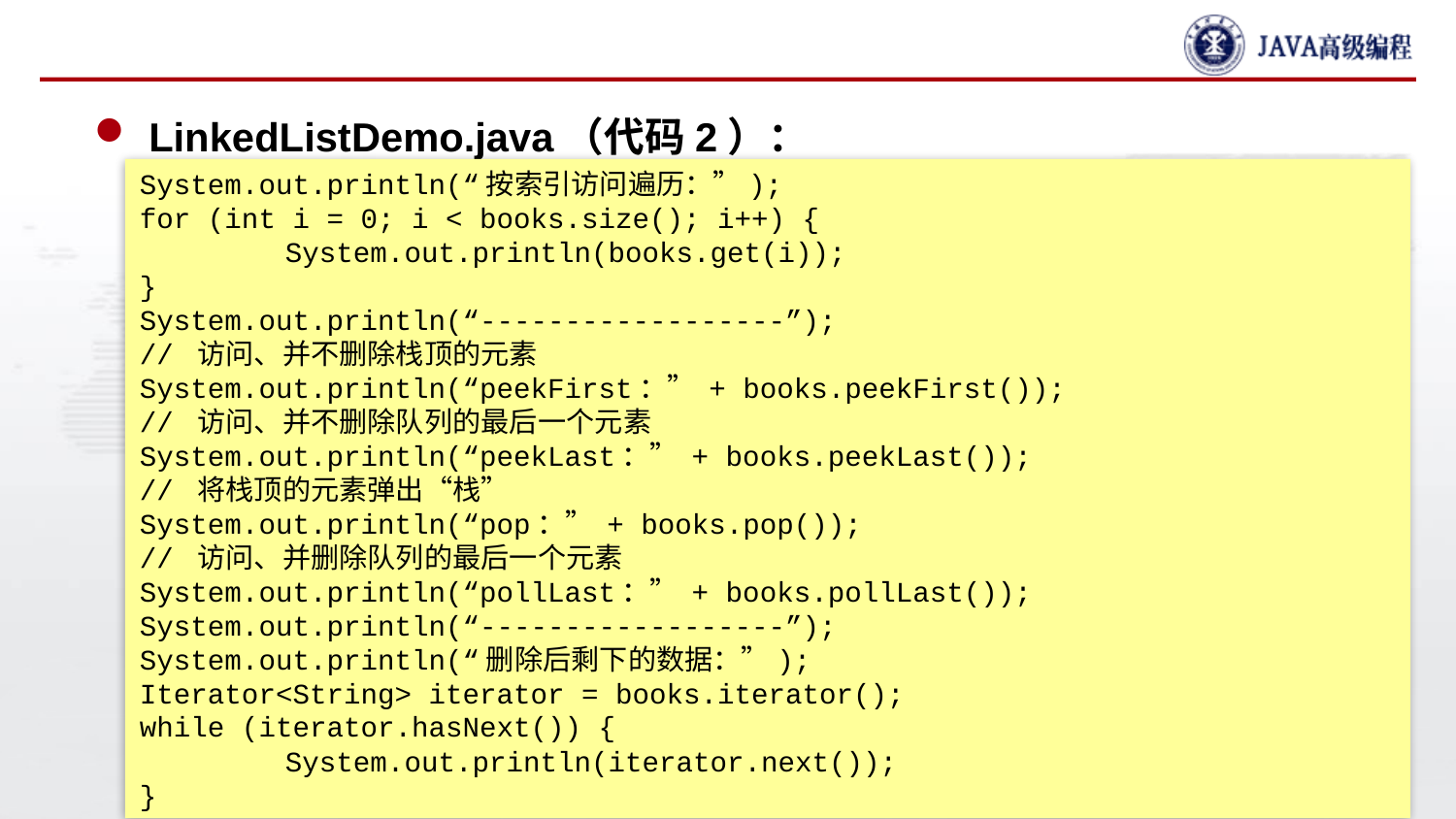

#
LinkedListDemo.java（代码2）：

System.out.println(“按索引访问遍历：”);
for (int i = 0; i < books.size(); i++) {
	System.out.println(books.get(i));
}
System.out.println(“------------------”);
// 访问、并不删除栈顶的元素
System.out.println(“peekFirst：” + books.peekFirst());
// 访问、并不删除队列的最后一个元素
System.out.println(“peekLast：” + books.peekLast());
// 将栈顶的元素弹出“栈”
System.out.println(“pop：” + books.pop());
// 访问、并删除队列的最后一个元素
System.out.println(“pollLast：” + books.pollLast());
System.out.println(“------------------”);
System.out.println(“删除后剩下的数据：”);
Iterator<String> iterator = books.iterator();
while (iterator.hasNext()) {
	System.out.println(iterator.next());
}